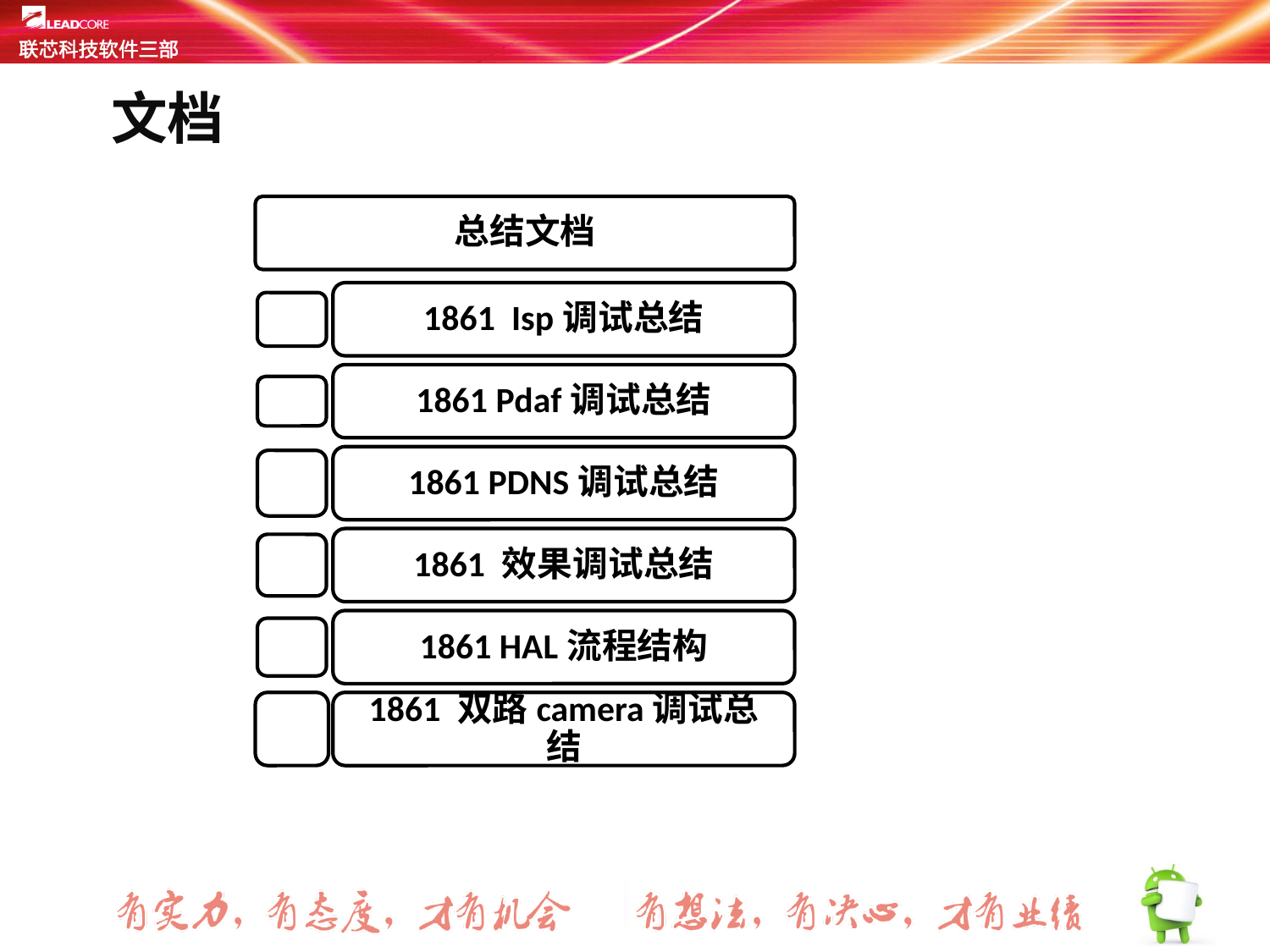

# 文档
总结文档
1861  Isp调试总结
1861 Pdaf调试总结
1861 PDNS调试总结
1861 效果调试总结
1861 HAL流程结构
1861 双路camera调试总结